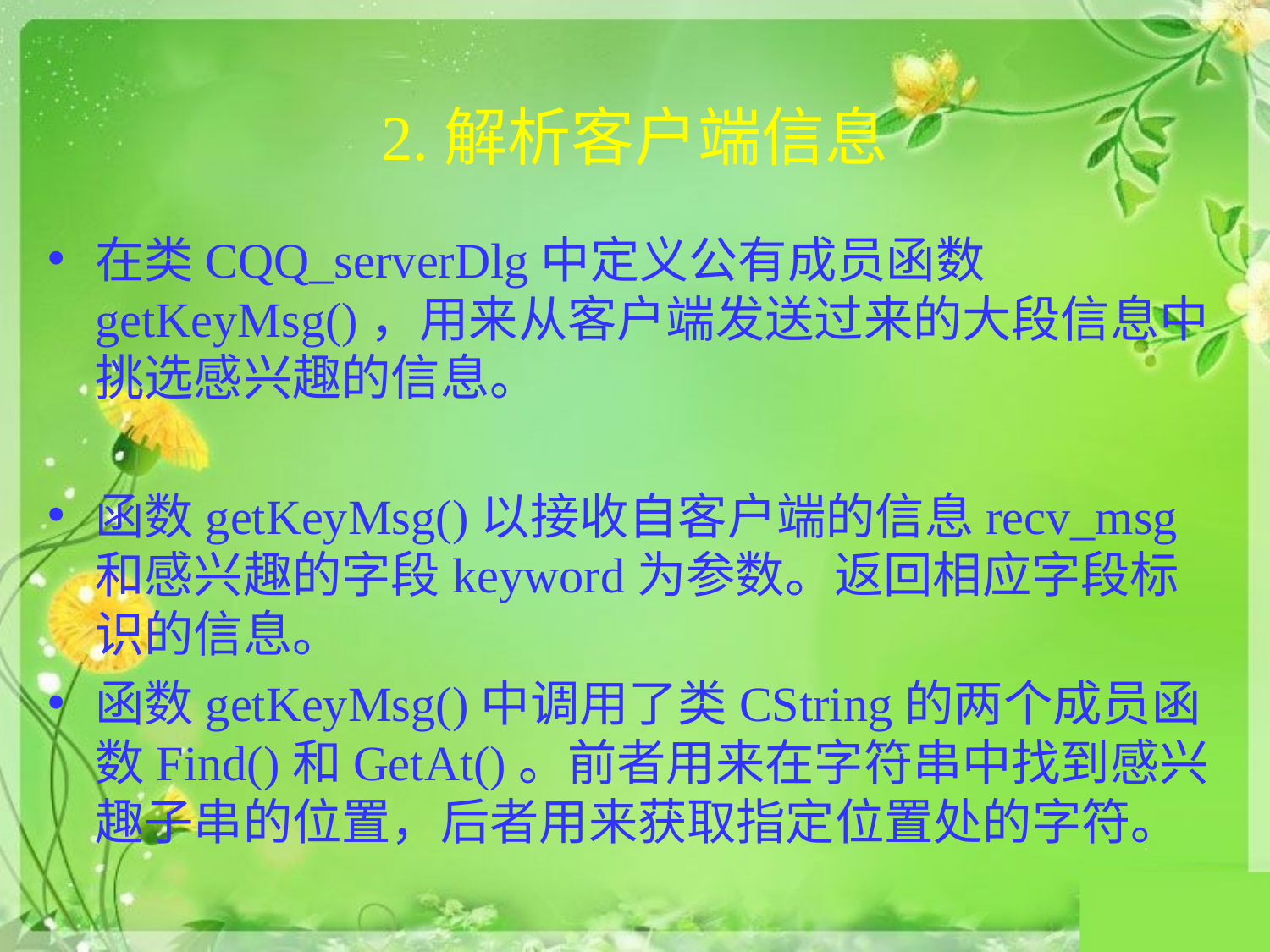

# 2.解析客户端信息
在类CQQ_serverDlg中定义公有成员函数getKeyMsg()，用来从客户端发送过来的大段信息中挑选感兴趣的信息。

函数getKeyMsg()以接收自客户端的信息recv_msg和感兴趣的字段keyword为参数。返回相应字段标识的信息。
函数getKeyMsg()中调用了类CString的两个成员函数Find()和GetAt()。前者用来在字符串中找到感兴趣子串的位置，后者用来获取指定位置处的字符。